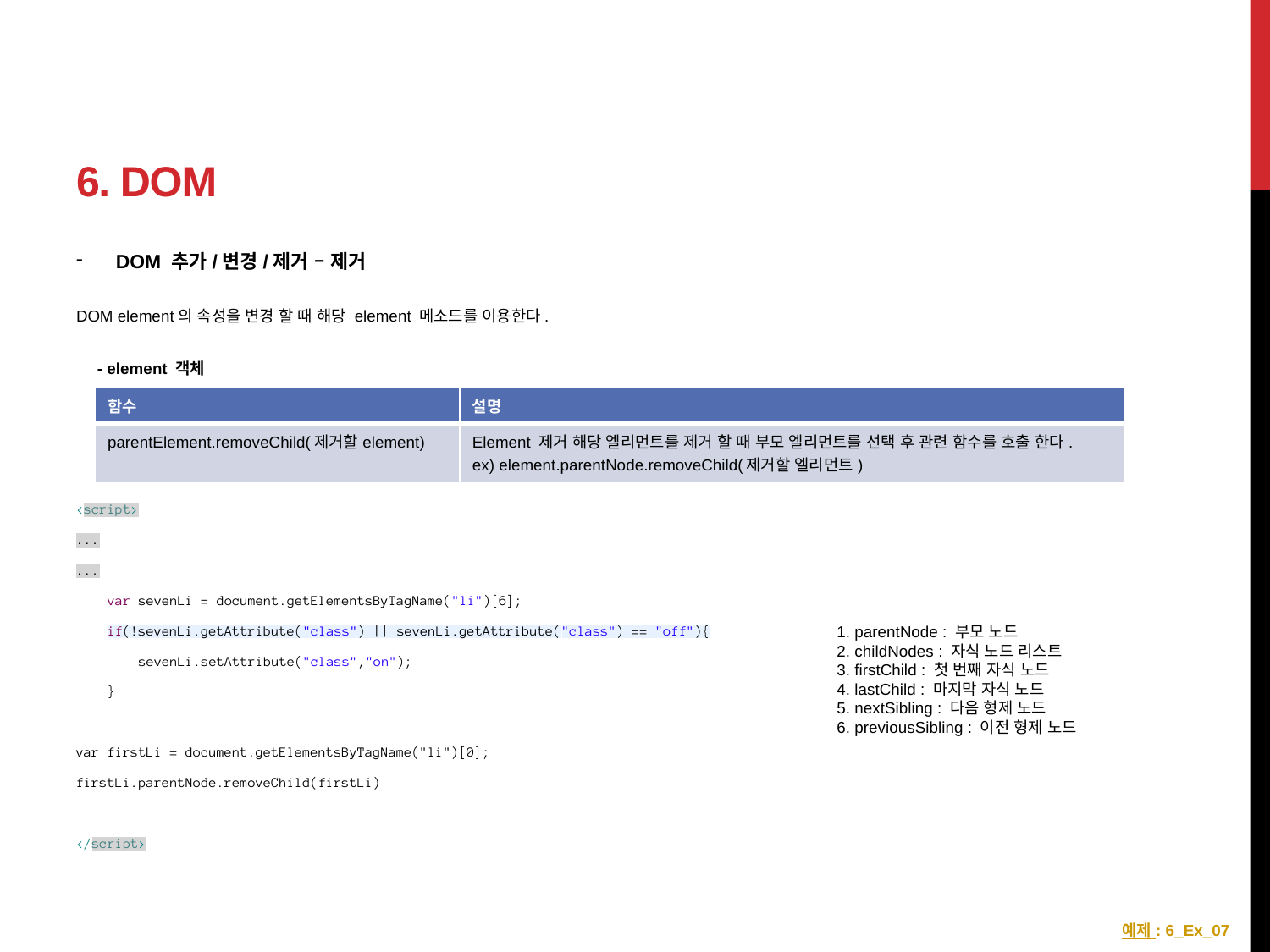

# 6. DOM
DOM 추가/변경/제거 – 제거
DOM element의 속성을 변경 할 때 해당 element 메소드를 이용한다.

<script>
...
...
    var sevenLi = document.getElementsByTagName("li")[6];
    if(!sevenLi.getAttribute("class") || sevenLi.getAttribute("class") == "off"){
        sevenLi.setAttribute("class","on");
    }

var firstLi = document.getElementsByTagName("li")[0];
firstLi.parentNode.removeChild(firstLi)

</script>

- element 객체
| 함수 | 설명 |
| --- | --- |
| parentElement.removeChild(제거할element) | Element 제거 해당 엘리먼트를 제거 할 때 부모 엘리먼트를 선택 후 관련 함수를 호출 한다. ex) element.parentNode.removeChild(제거할 엘리먼트) |
1. parentNode : 부모 노드
2. childNodes : 자식 노드 리스트
3. firstChild : 첫 번째 자식 노드
4. lastChild : 마지막 자식 노드
5. nextSibling : 다음 형제 노드
6. previousSibling : 이전 형제 노드
예제 : 6_Ex_07